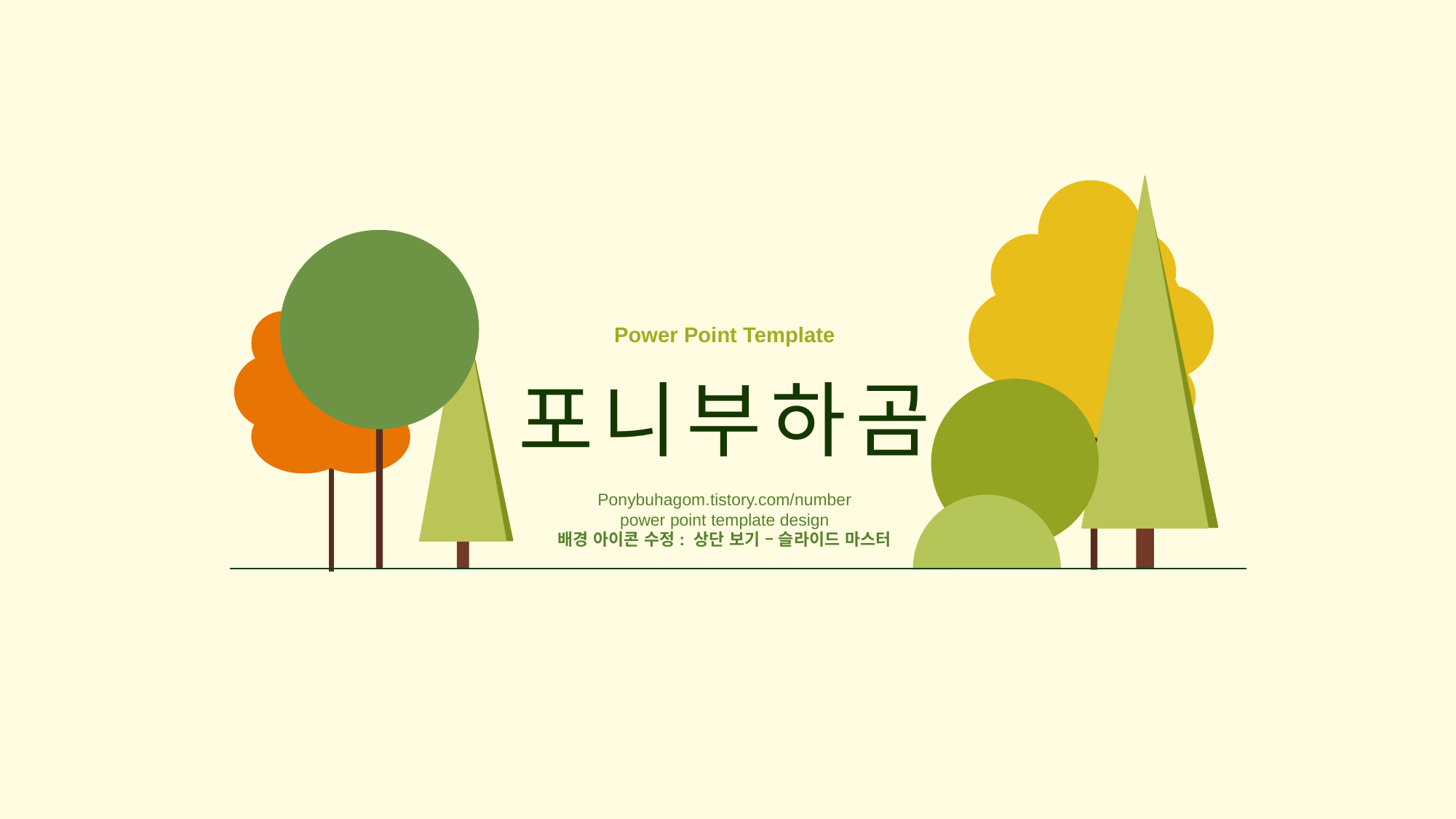

Power Point Template
포니부하곰
Ponybuhagom.tistory.com/number
power point template design
배경 아이콘 수정: 상단 보기 – 슬라이드 마스터